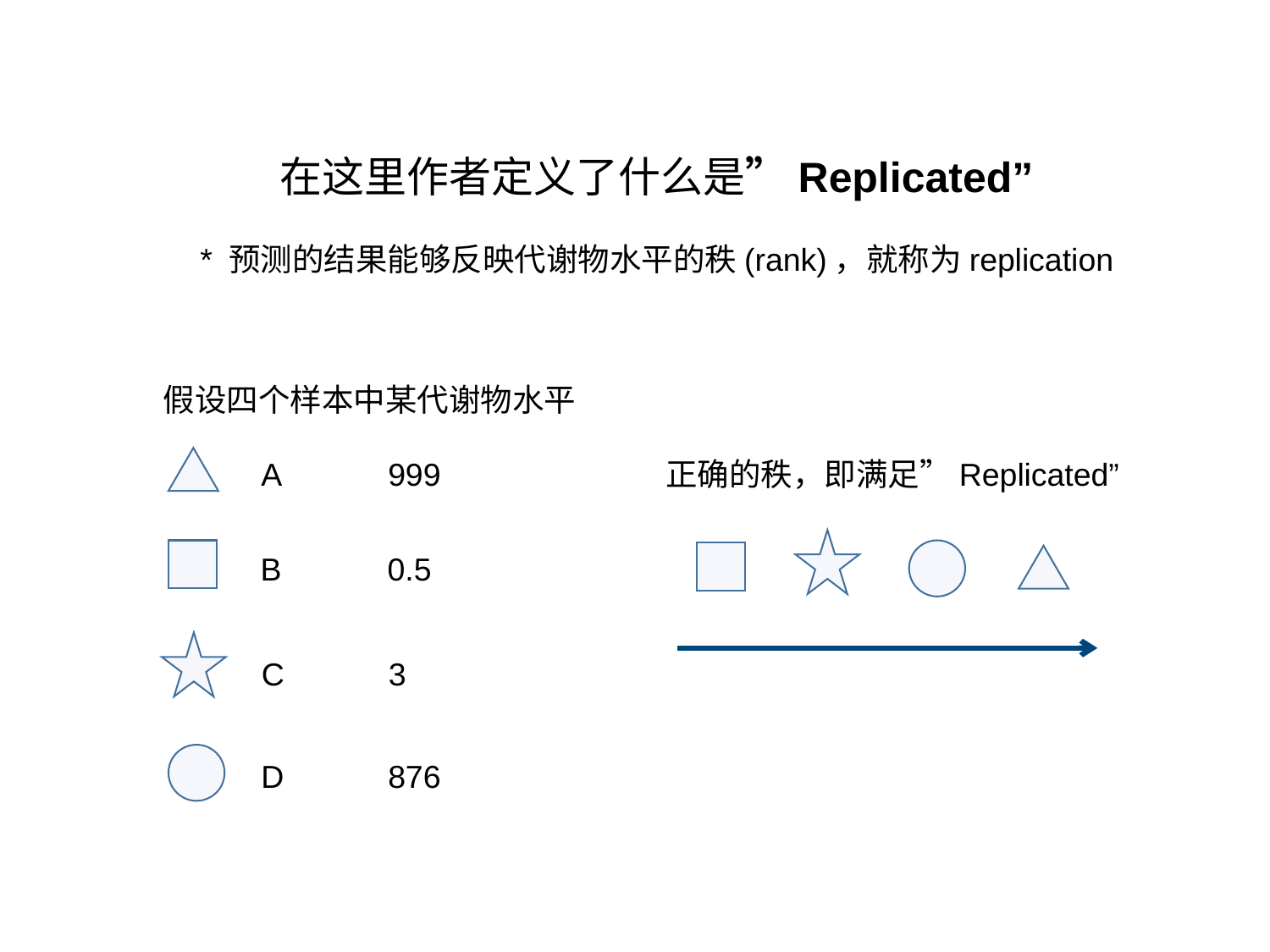

在这里作者定义了什么是”Replicated”

* 预测的结果能够反映代谢物水平的秩(rank)，就称为replication
假设四个样本中某代谢物水平

A	999
正确的秩，即满足”Replicated”

B	0.5

C	3

D	876